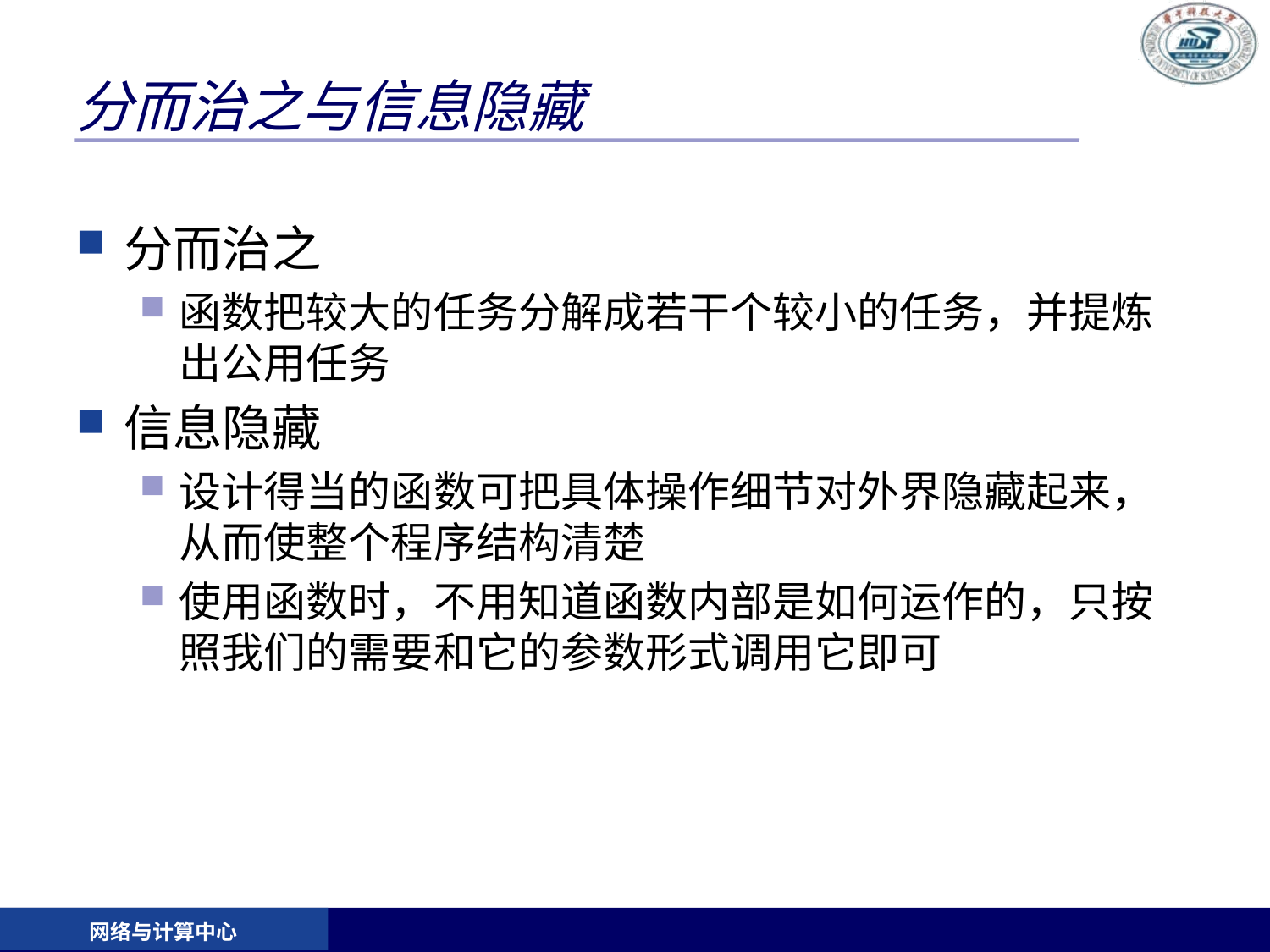

# 分而治之与信息隐藏
分而治之
函数把较大的任务分解成若干个较小的任务，并提炼出公用任务
信息隐藏
设计得当的函数可把具体操作细节对外界隐藏起来，从而使整个程序结构清楚
使用函数时，不用知道函数内部是如何运作的，只按照我们的需要和它的参数形式调用它即可

网络与计算中心